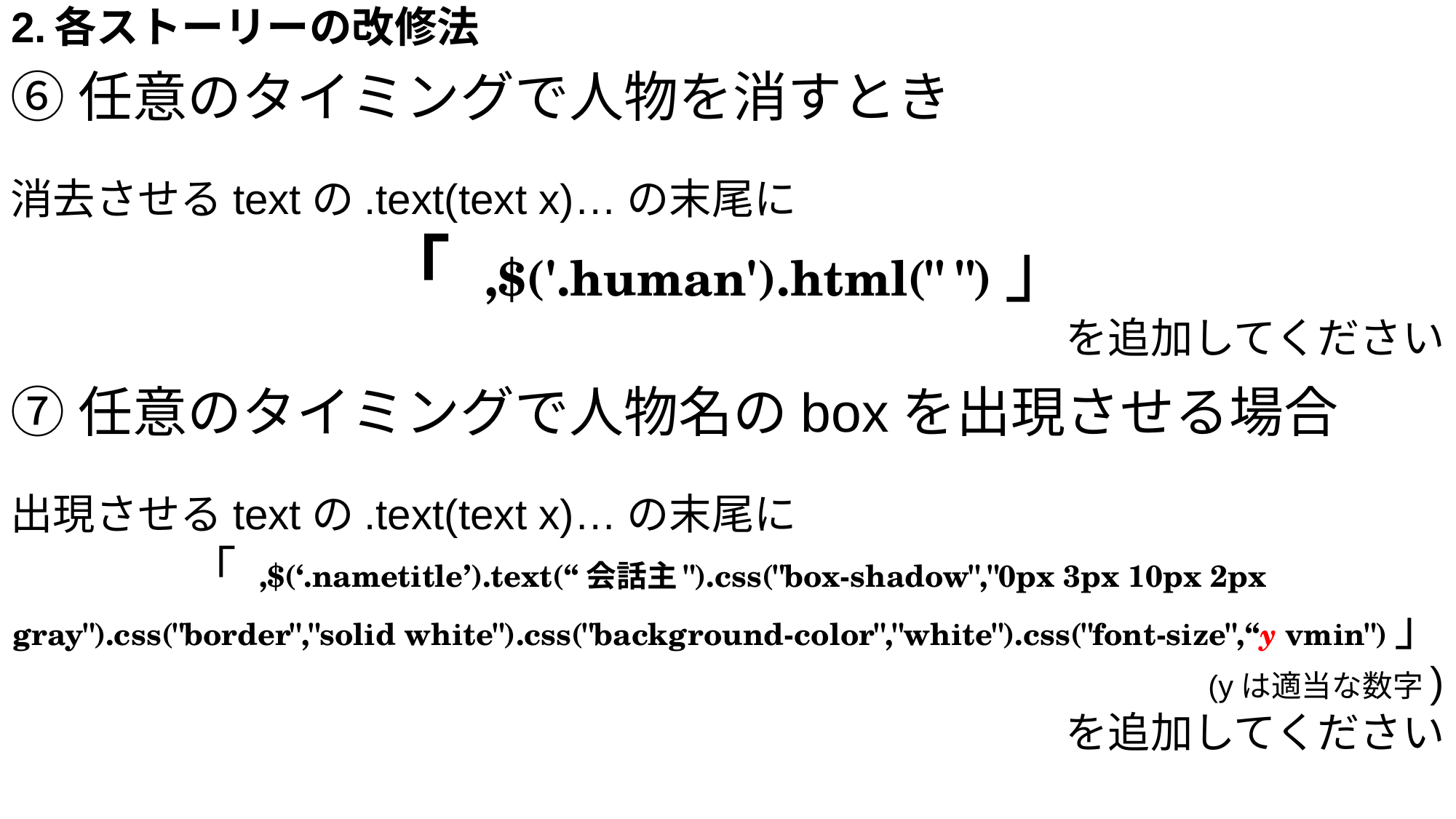

# 2.各ストーリーの改修法
⑥任意のタイミングで人物を消すとき
消去させるtextの.text(text x)…の末尾に
「 ,$('.human').html(" ")」
を追加してください
⑦任意のタイミングで人物名のboxを出現させる場合
出現させるtextの.text(text x)…の末尾に
「 ,$(‘.nametitle’).text(“会話主").css("box-shadow","0px 3px 10px 2px gray").css("border","solid white").css("background-color","white").css("font-size",“y vmin")」
(yは適当な数字)
を追加してください